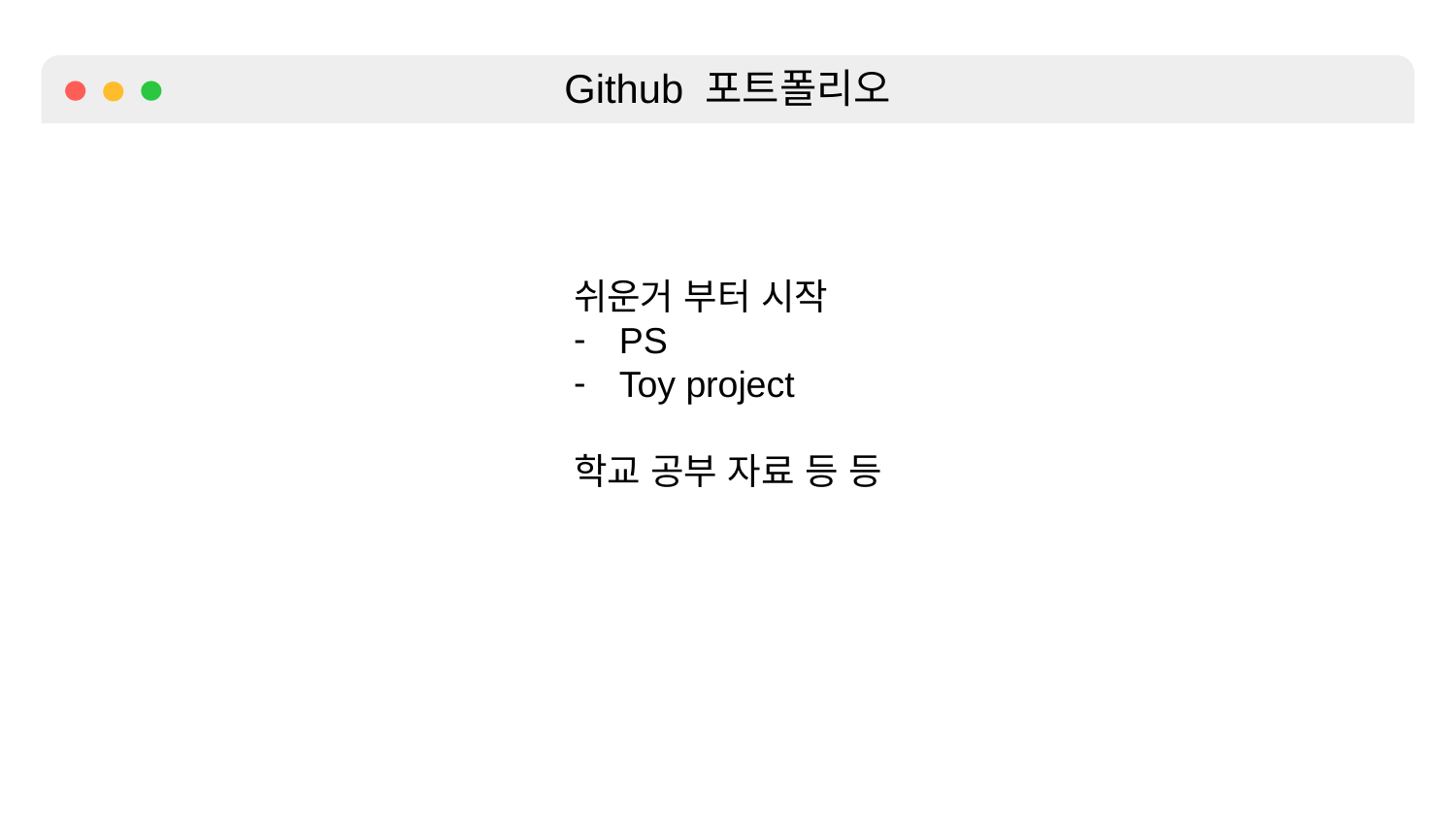

Github 포트폴리오

쉬운거 부터 시작
PS
Toy project

학교 공부 자료 등 등